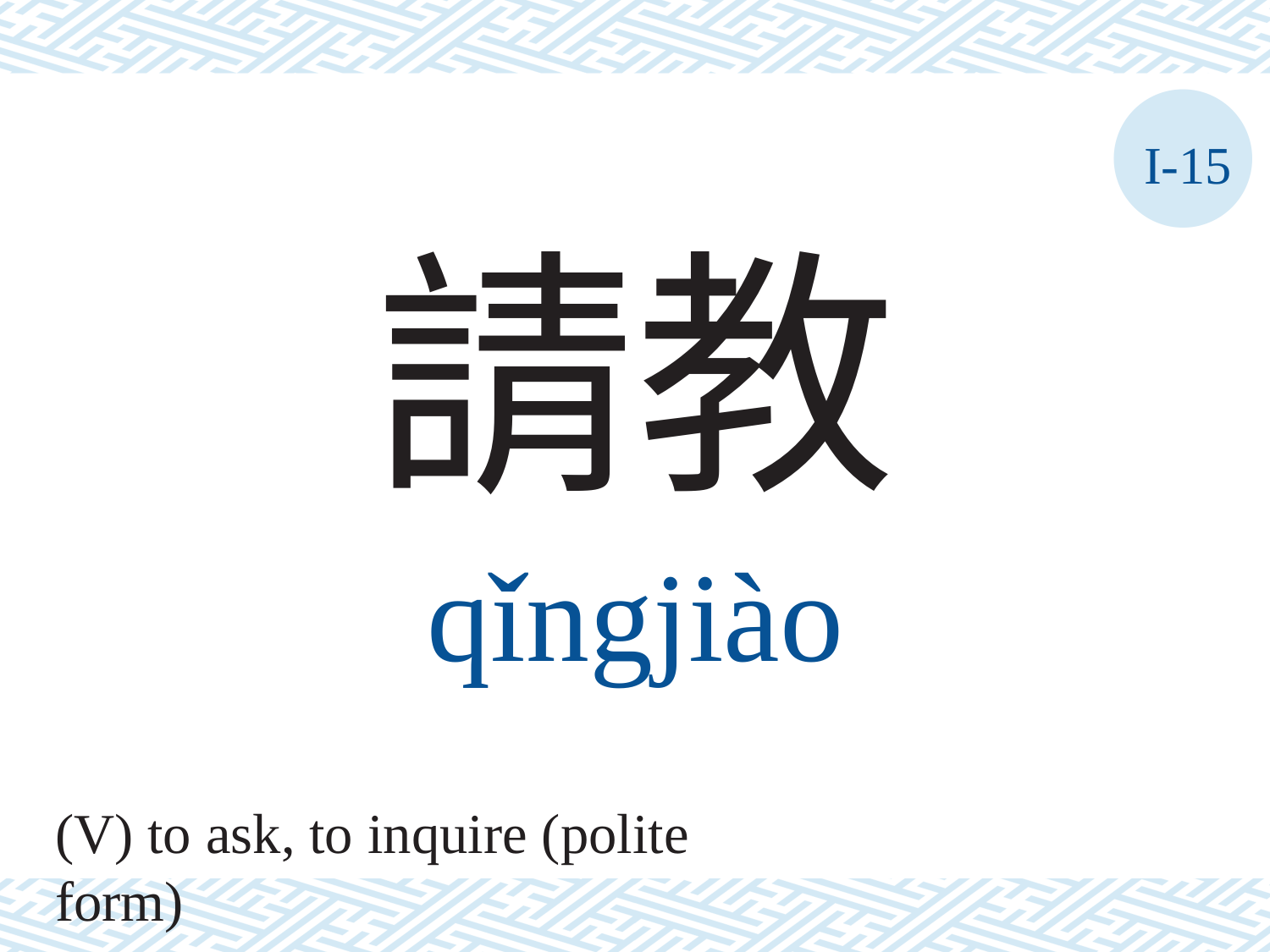

I-15
請教
qǐngjiào
(V) to ask, to inquire (polite form)